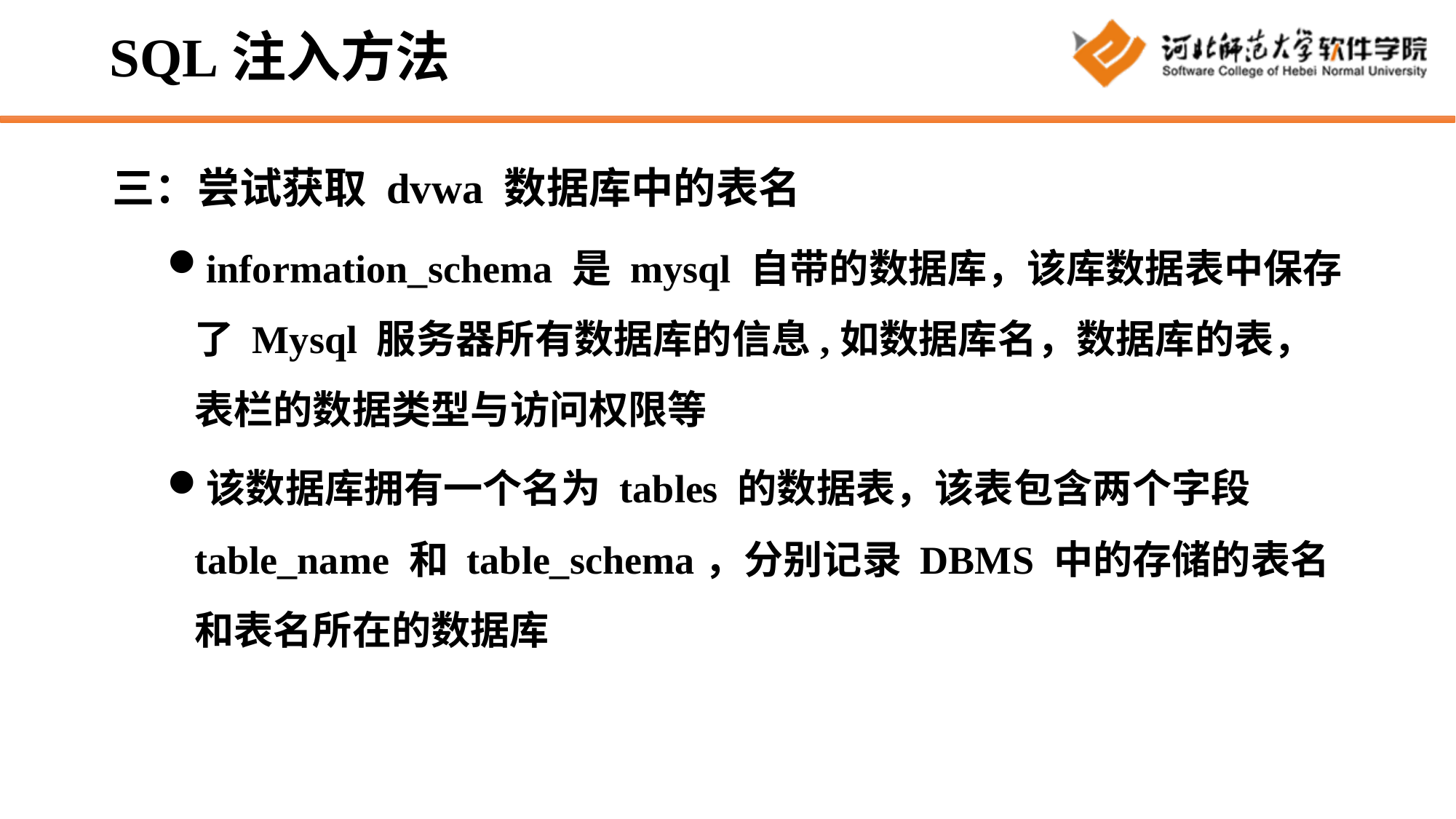

# SQL注入方法
三：尝试获取 dvwa 数据库中的表名
information_schema 是 mysql 自带的数据库，该库数据表中保存了 Mysql 服务器所有数据库的信息,如数据库名，数据库的表，表栏的数据类型与访问权限等
该数据库拥有一个名为 tables 的数据表，该表包含两个字段 table_name 和 table_schema，分别记录 DBMS 中的存储的表名和表名所在的数据库